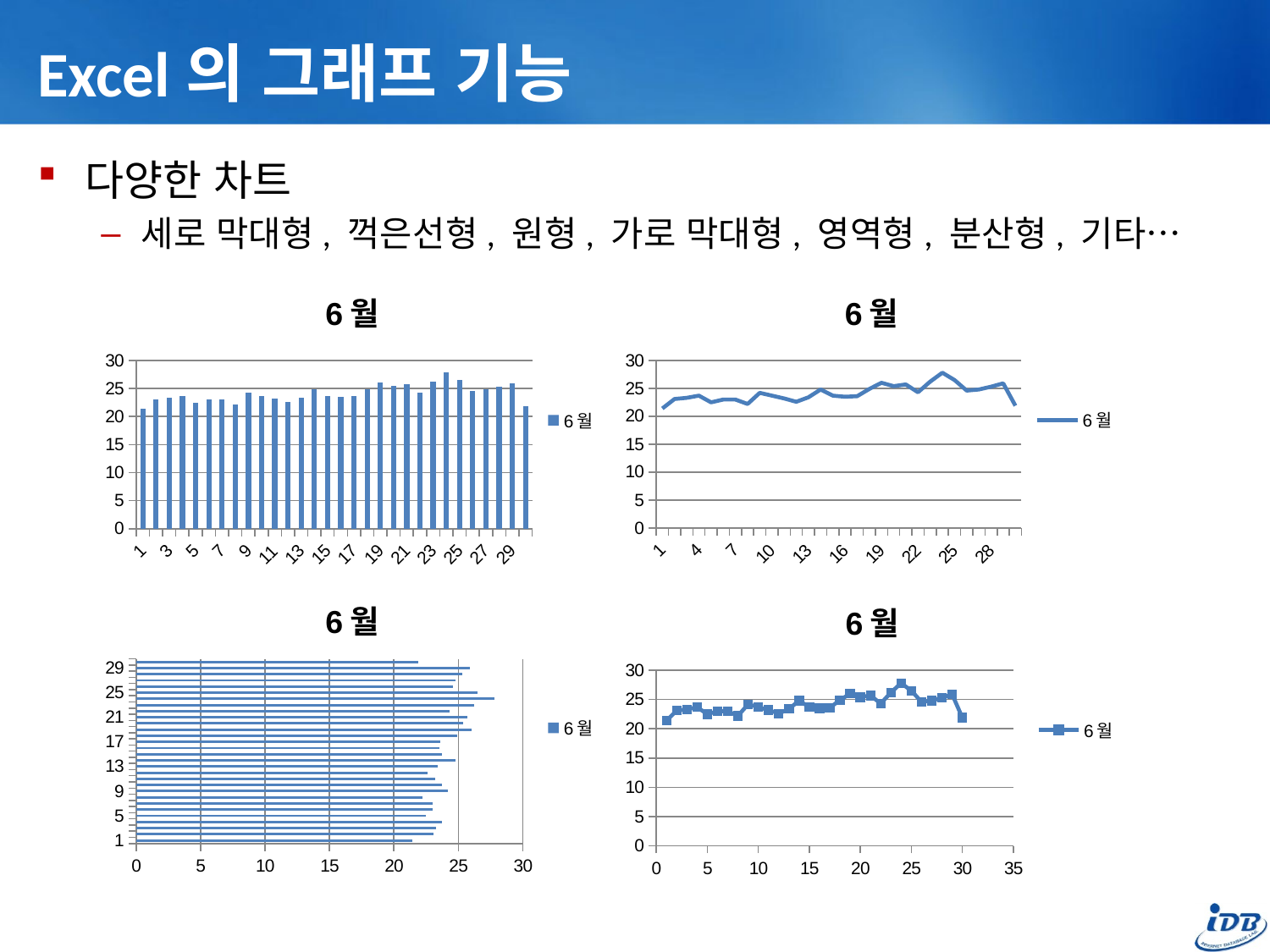

# Excel의 그래프 기능
다양한 차트
세로 막대형, 꺽은선형, 원형, 가로 막대형, 영역형, 분산형, 기타…

### Chart:

| Category | 6월 |
|---|---|

### Chart:

| Category | 6월 |
|---|---|

### Chart:

| Category | 6월 |
|---|---|

### Chart:

| Category | 6월 |
|---|---|